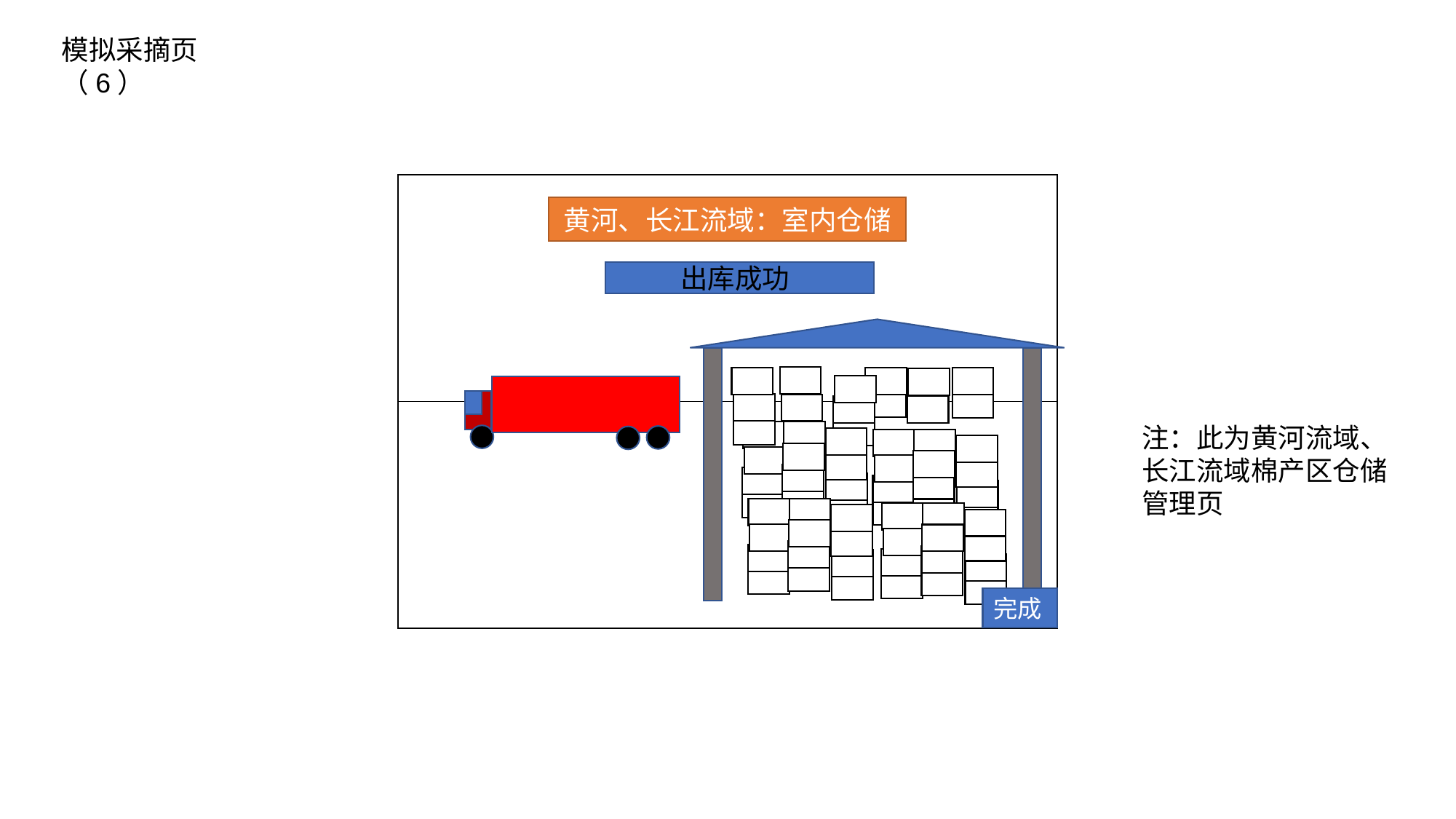

模拟采摘页（6）

黄河、长江流域：室内仓储
出库成功

注：此为黄河流域、长江流域棉产区仓储管理页

完成